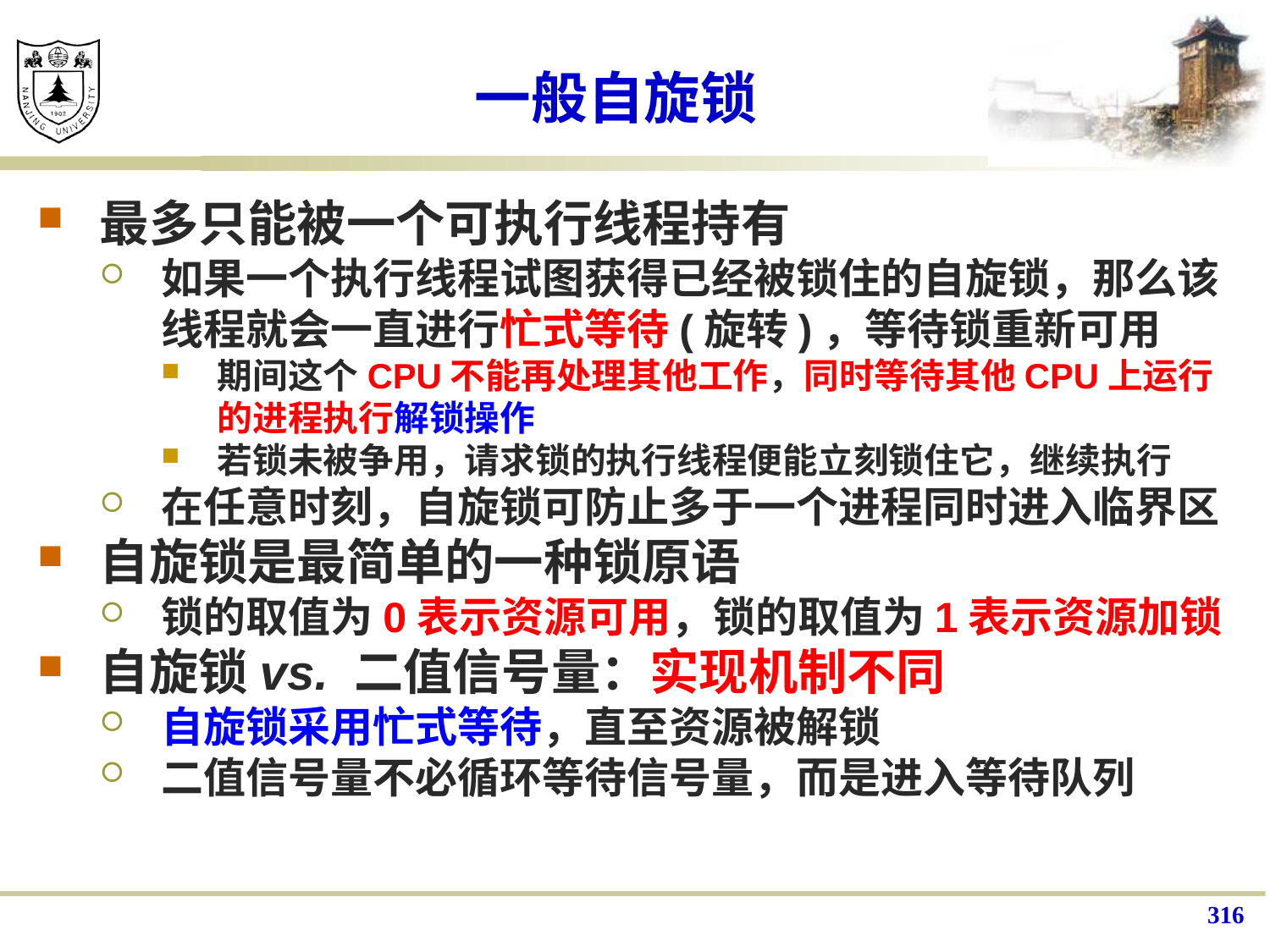

# 一般自旋锁
最多只能被一个可执行线程持有
如果一个执行线程试图获得已经被锁住的自旋锁，那么该线程就会一直进行忙式等待(旋转)，等待锁重新可用
期间这个CPU不能再处理其他工作，同时等待其他CPU上运行的进程执行解锁操作
若锁未被争用，请求锁的执行线程便能立刻锁住它，继续执行
在任意时刻，自旋锁可防止多于一个进程同时进入临界区
自旋锁是最简单的一种锁原语
锁的取值为0表示资源可用，锁的取值为1表示资源加锁
自旋锁vs. 二值信号量：实现机制不同
自旋锁采用忙式等待，直至资源被解锁
二值信号量不必循环等待信号量，而是进入等待队列

316